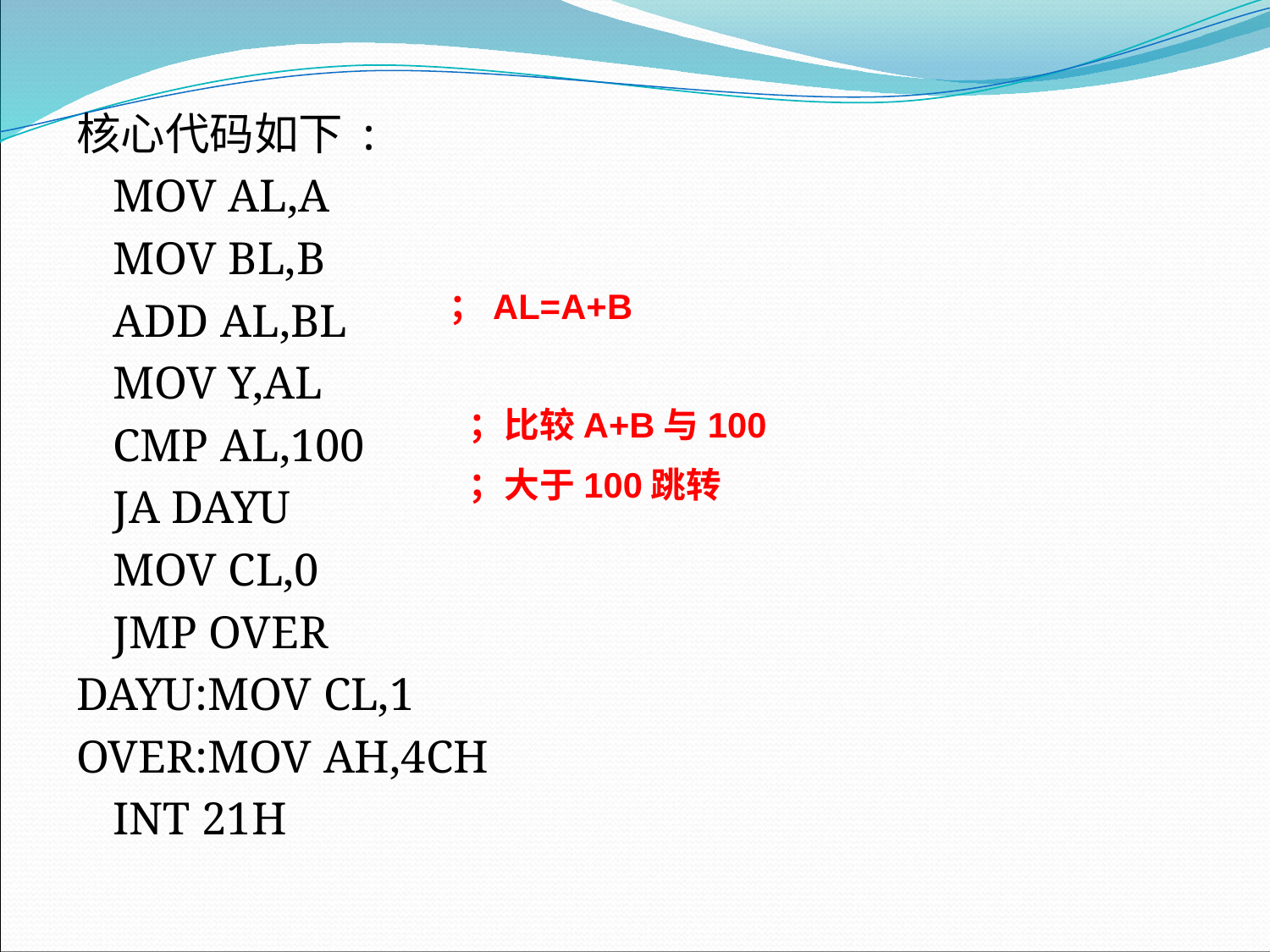

核心代码如下 :
		MOV AL,A
		MOV BL,B
		ADD AL,BL
		MOV Y,AL
		CMP AL,100
		JA DAYU
		MOV CL,0
		JMP OVER
DAYU:MOV CL,1
OVER:MOV AH,4CH
		INT 21H
；AL=A+B
；比较A+B与100
；大于100跳转